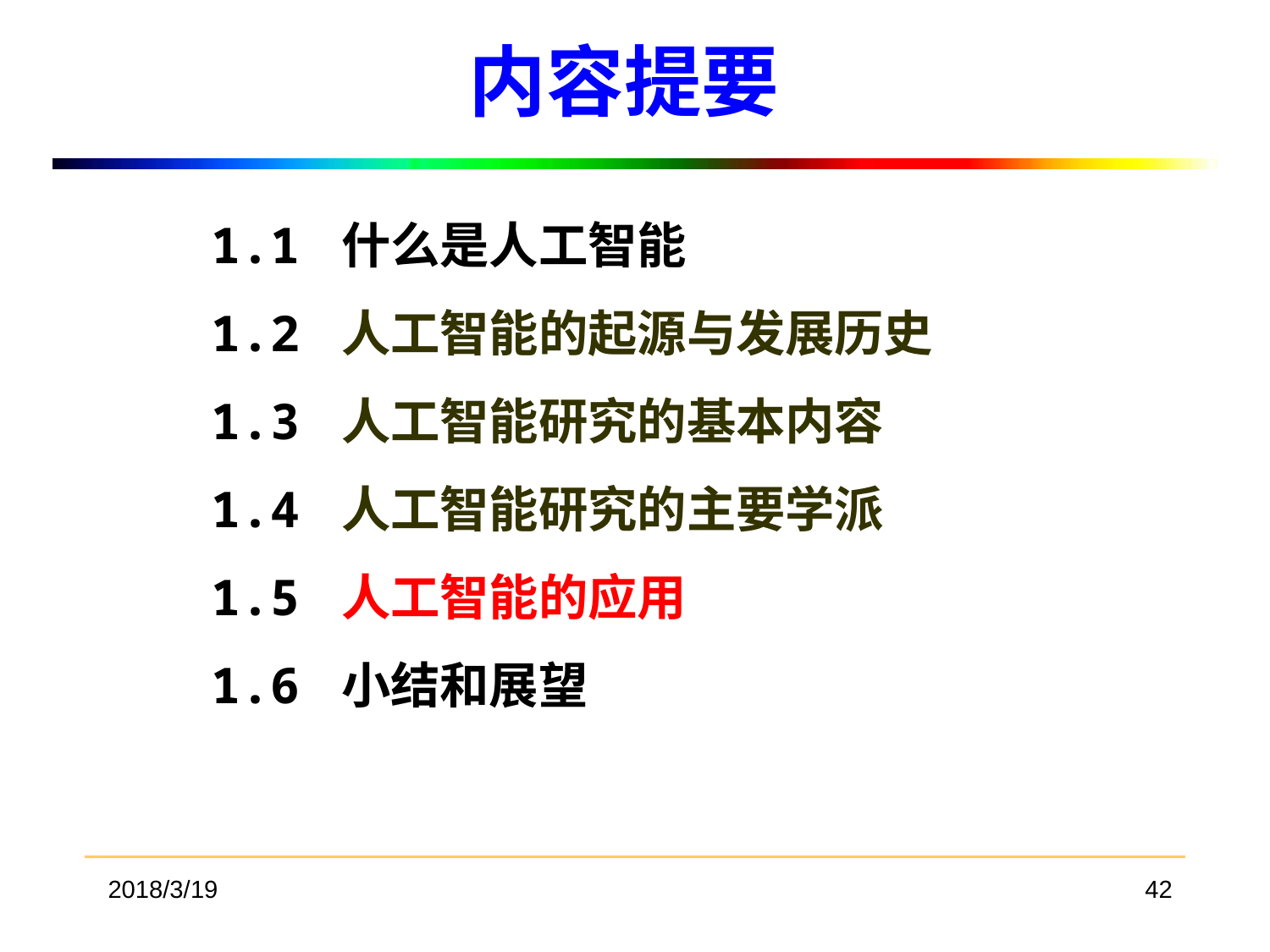

# 内容提要
1.1 什么是人工智能
1.2 人工智能的起源与发展历史
1.3 人工智能研究的基本内容
1.4 人工智能研究的主要学派
1.5 人工智能的应用
1.6 小结和展望

2018/3/19
42